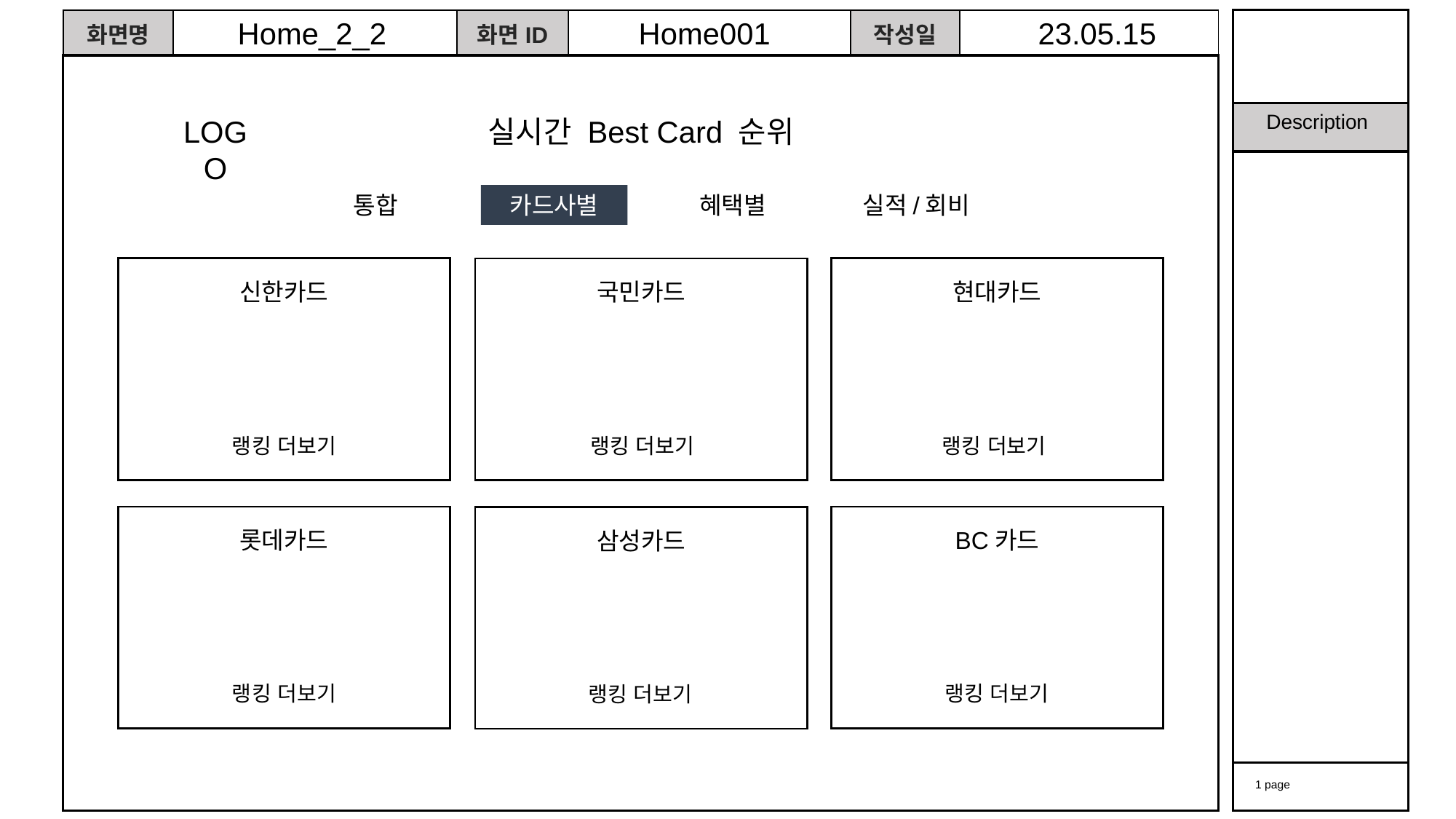

Home_2_2
Home001
23.05.15
실시간 Best Card 순위
LOGO
통합
카드사별
혜택별
실적/회비

신한카드

현대카드

국민카드
랭킹 더보기
랭킹 더보기
랭킹 더보기

롯데카드

BC카드

삼성카드
랭킹 더보기
랭킹 더보기
랭킹 더보기